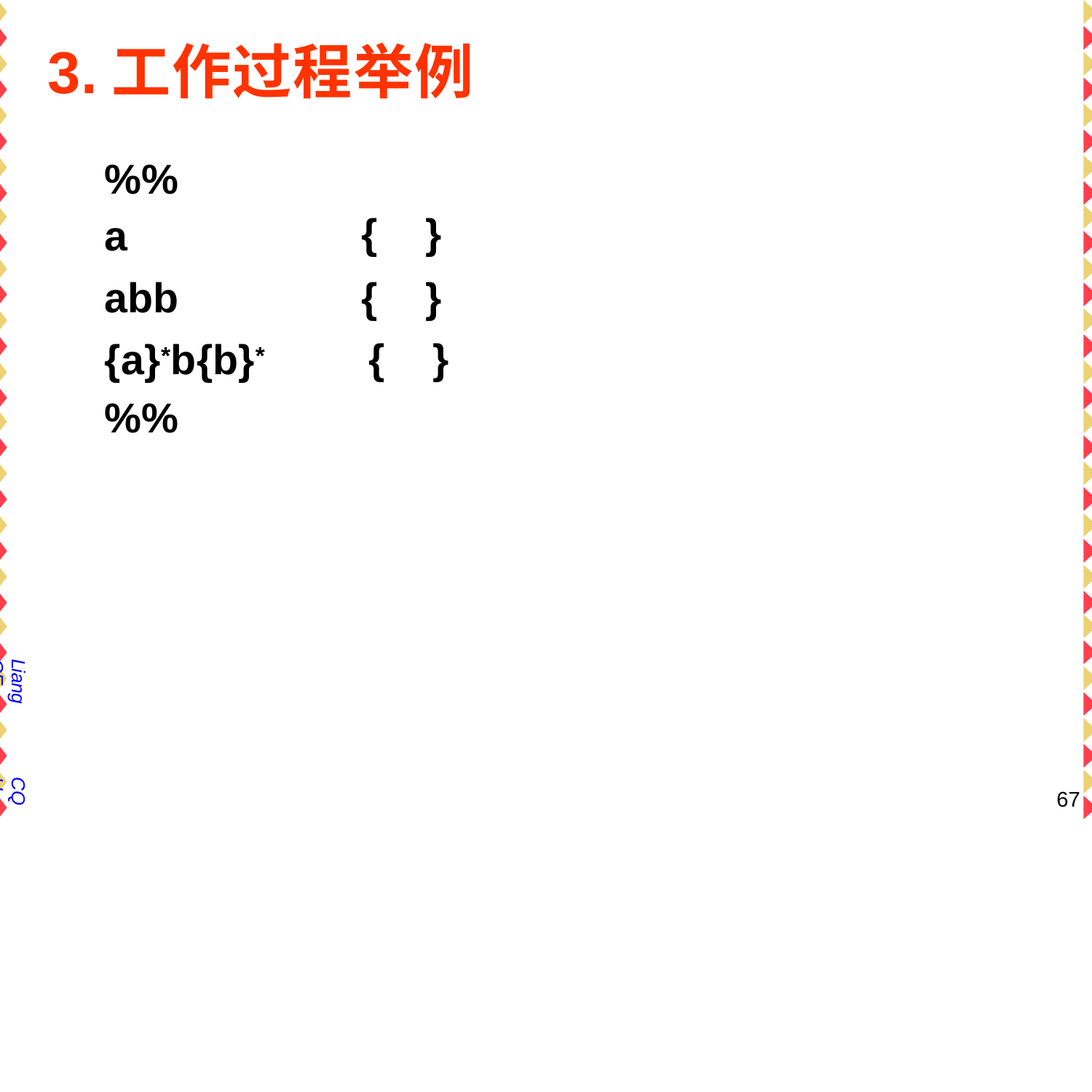

# 3.工作过程举例
| %% a | { | } |
| --- | --- | --- |
| abb | { | } |
| {a}\*b{b}\* %% | { | } |
Liang GE
CQU
67